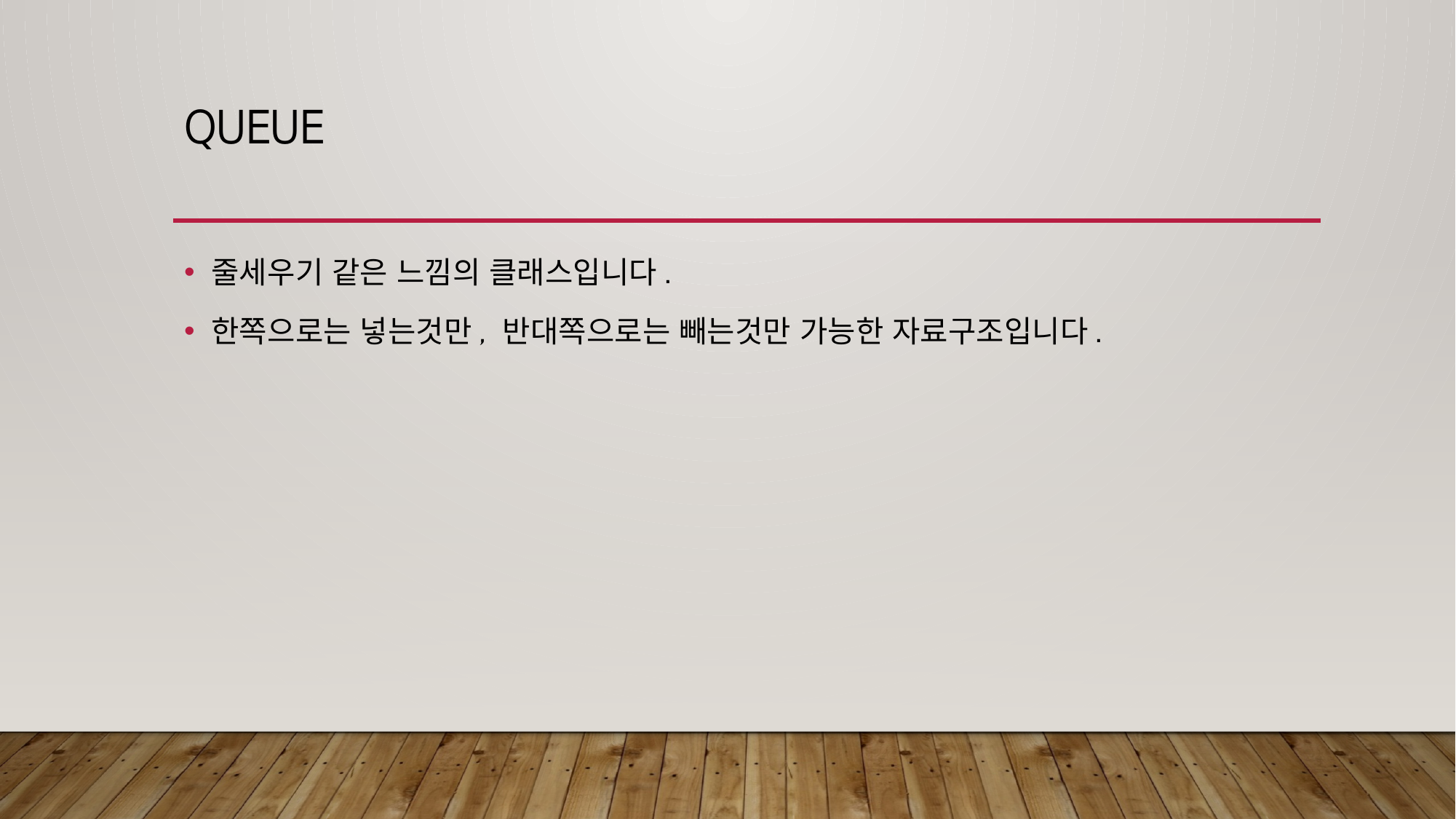

# queue
줄세우기 같은 느낌의 클래스입니다.
한쪽으로는 넣는것만, 반대쪽으로는 빼는것만 가능한 자료구조입니다.